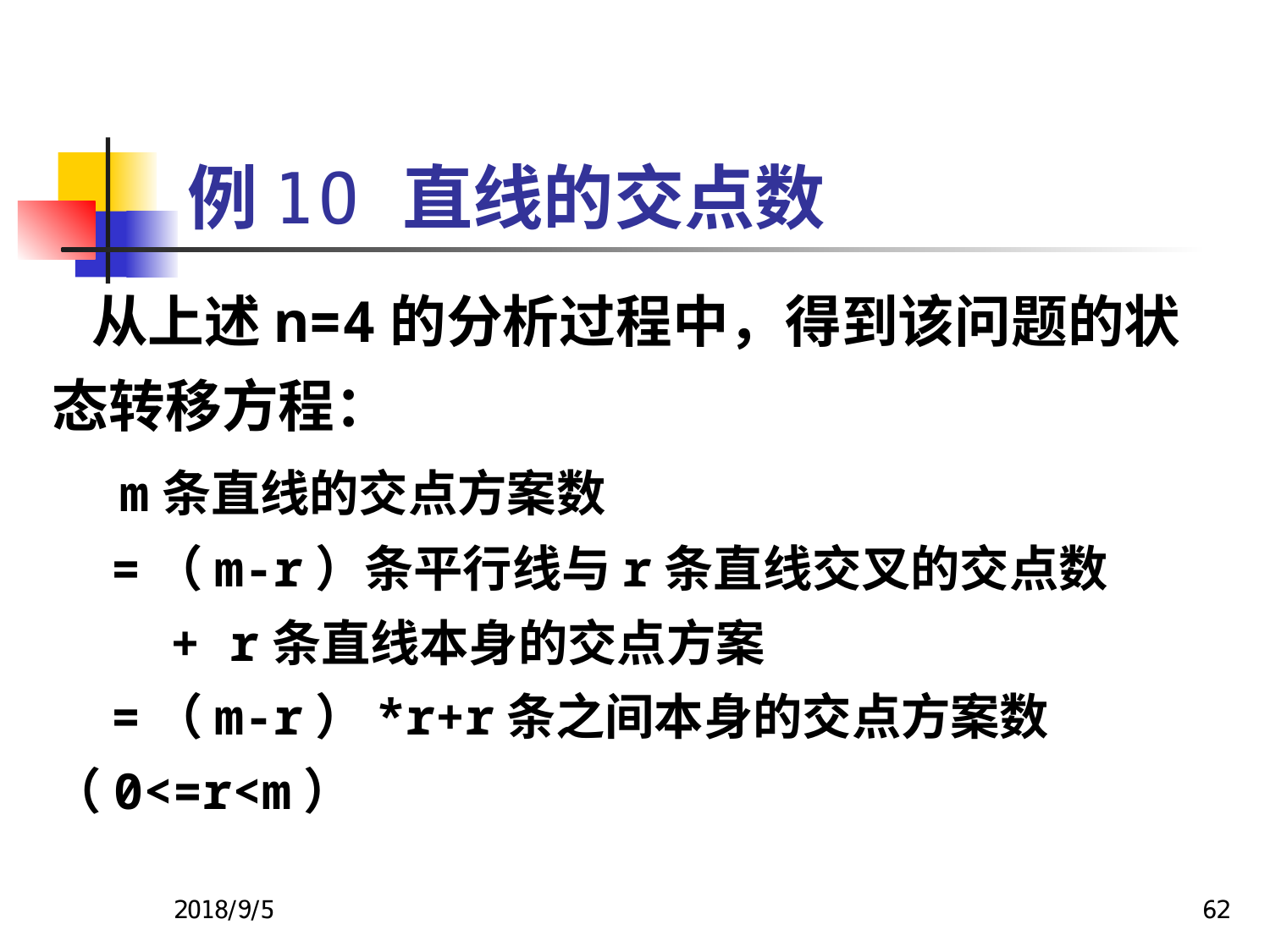

例10 直线的交点数
  从上述n=4的分析过程中，得到该问题的状态转移方程：
  m条直线的交点方案数
  =（m-r）条平行线与r条直线交叉的交点数
    + r条直线本身的交点方案
  =（m-r）*r+r条之间本身的交点方案数（0<=r<m）
2018/9/5
62